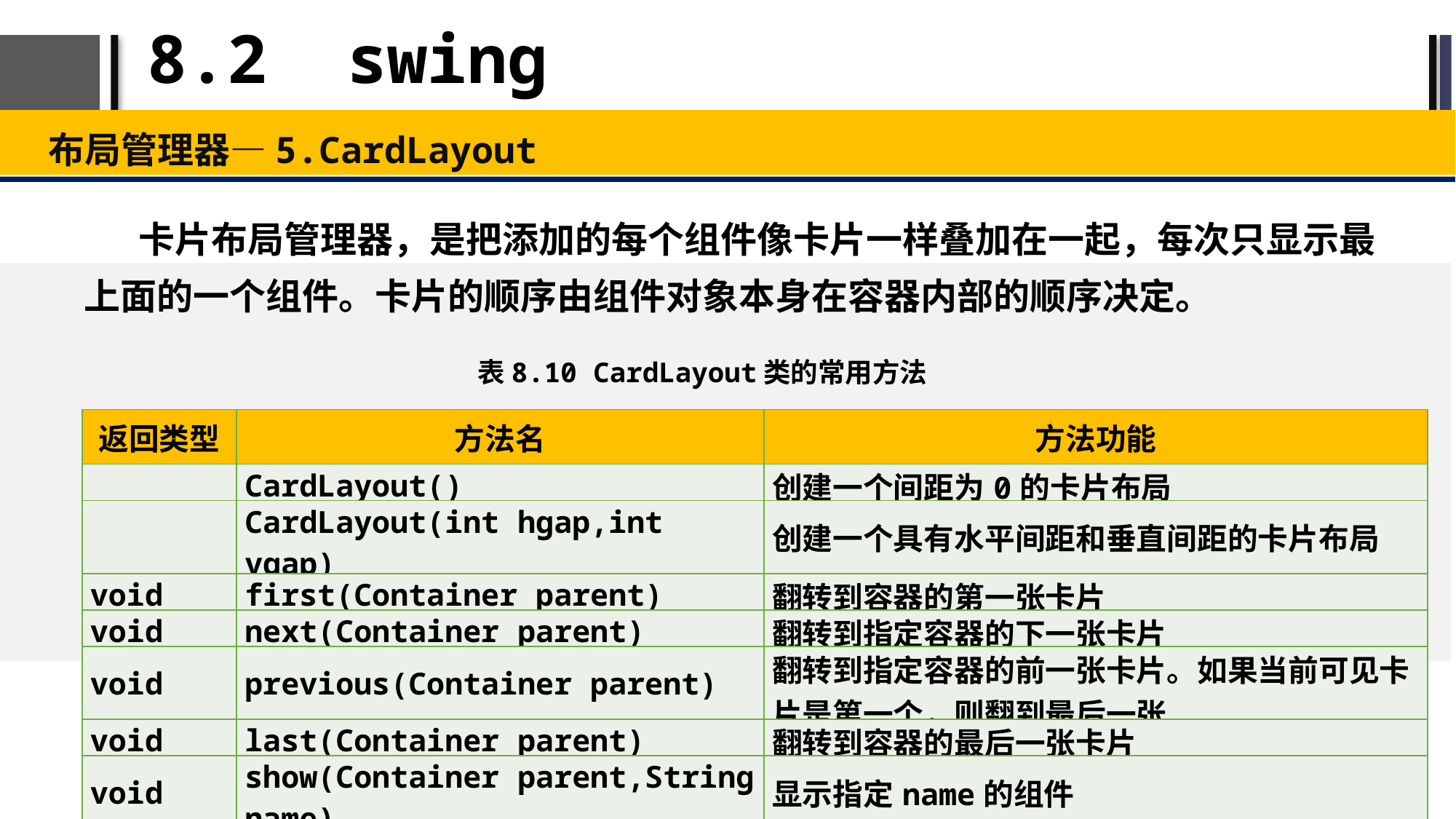

# 8.2  swing

布局管理器—5.CardLayout

卡片布局管理器，是把添加的每个组件像卡片一样叠加在一起，每次只显示最上面的一个组件。卡片的顺序由组件对象本身在容器内部的顺序决定。

表8.10 CardLayout类的常用方法
| 返回类型 | 方法名 | 方法功能 |
| --- | --- | --- |
|  | CardLayout() | 创建一个间距为0的卡片布局 |
|  | CardLayout(int hgap,int vgap) | 创建一个具有水平间距和垂直间距的卡片布局 |
| void | first(Container parent) | 翻转到容器的第一张卡片 |
| void | next(Container parent) | 翻转到指定容器的下一张卡片 |
| void | previous(Container parent) | 翻转到指定容器的前一张卡片。如果当前可见卡片是第一个，则翻到最后一张 |
| void | last(Container parent) | 翻转到容器的最后一张卡片 |
| void | show(Container parent,String name) | 显示指定name的组件 |